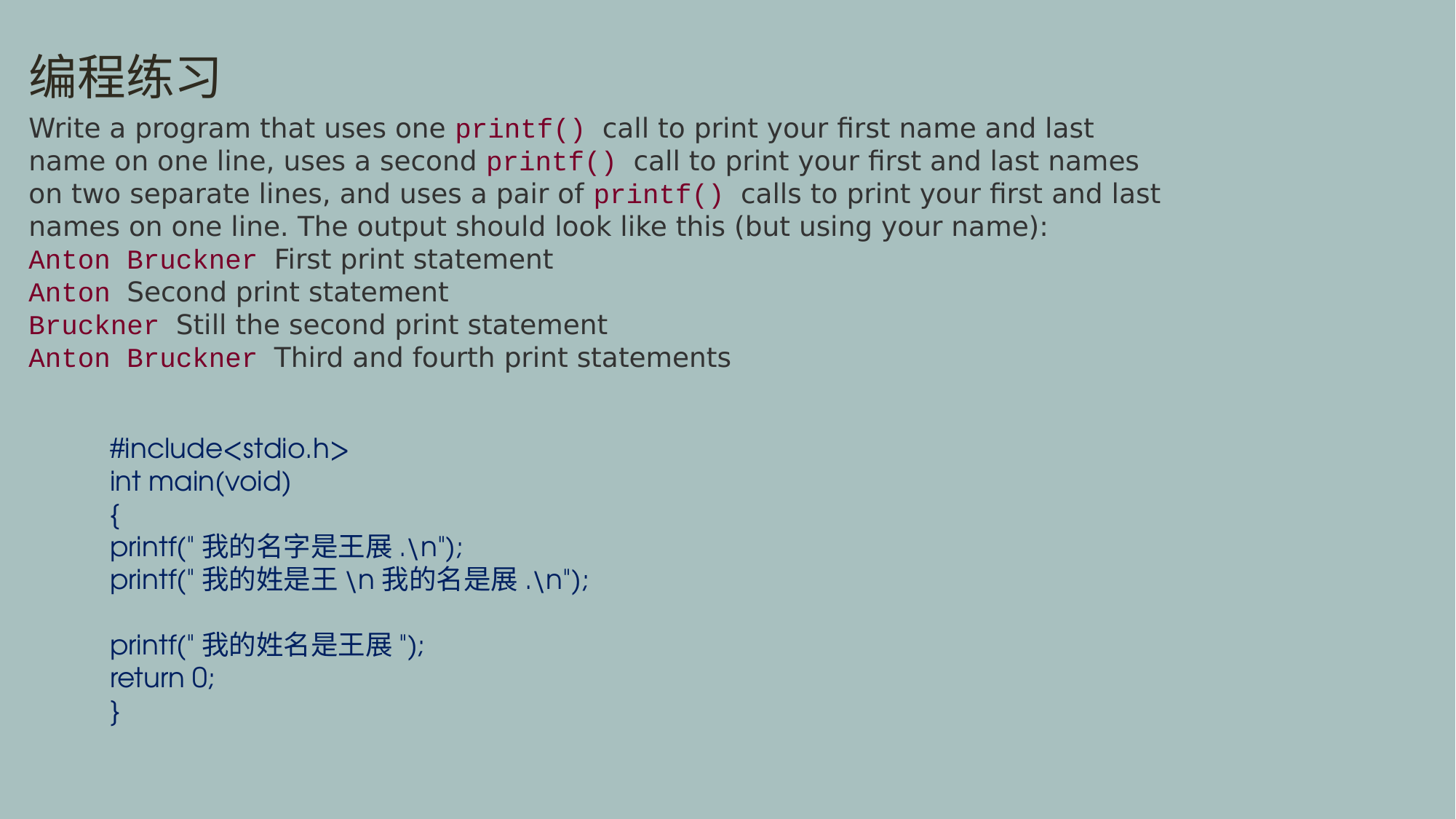

# 编程练习
Write a program that uses one printf() call to print your first name and last
name on one line, uses a second printf() call to print your first and last names
on two separate lines, and uses a pair of printf() calls to print your first and last
names on one line. The output should look like this (but using your name):
Anton Bruckner First print statement
Anton Second print statement
Bruckner Still the second print statement
Anton Bruckner Third and fourth print statements
#include<stdio.h>
int main(void)
{
printf("我的名字是王展.\n");
printf("我的姓是王\n我的名是展.\n");

printf("我的姓名是王展");
return 0;
}